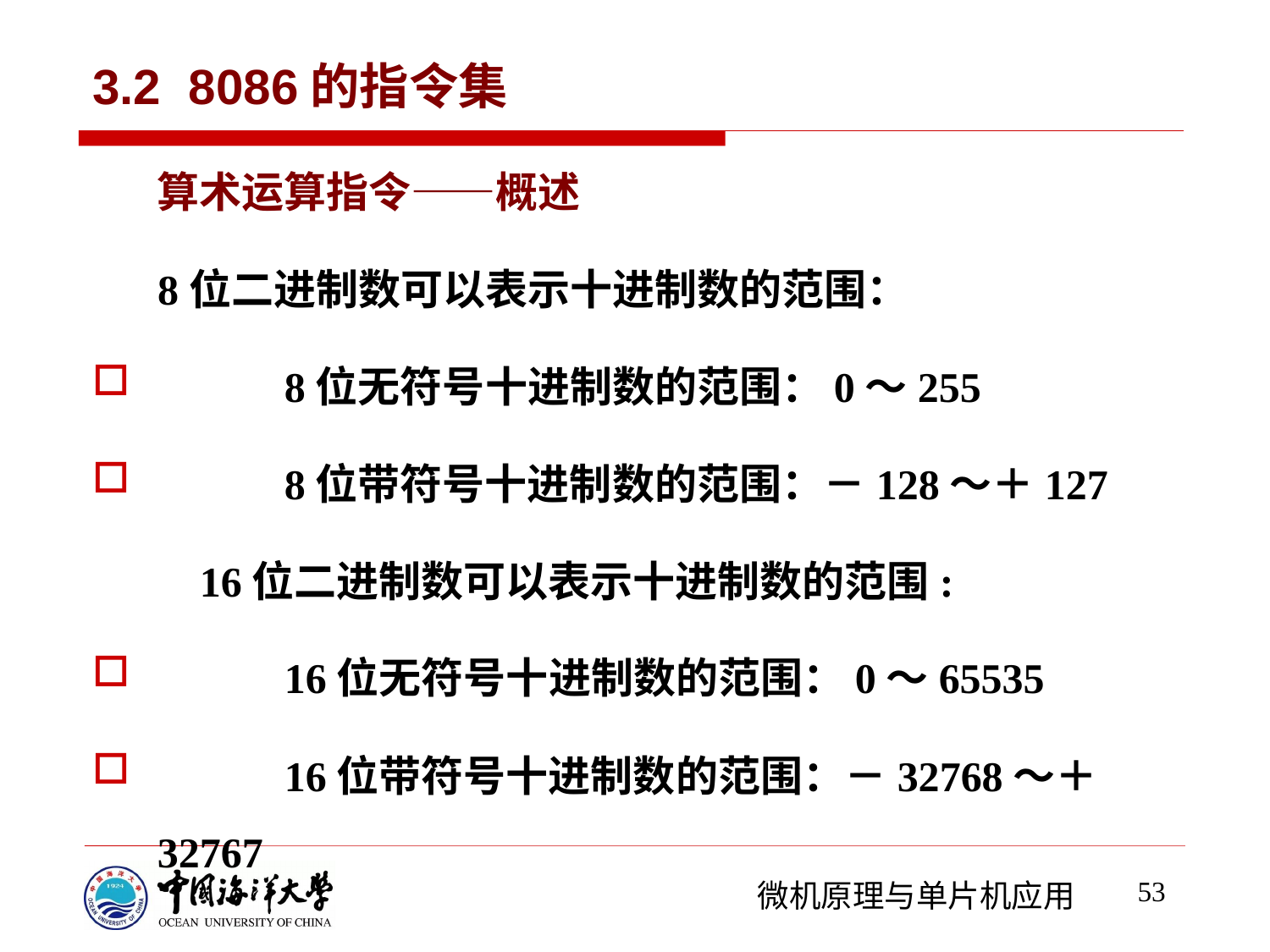

# 3.2  8086的指令集
算术运算指令——概述
8位二进制数可以表示十进制数的范围：
	8位无符号十进制数的范围：0～255
	8位带符号十进制数的范围：－128～＋127
    16位二进制数可以表示十进制数的范围:
	16位无符号十进制数的范围：0～65535
	16位带符号十进制数的范围：－32768～＋32767

53